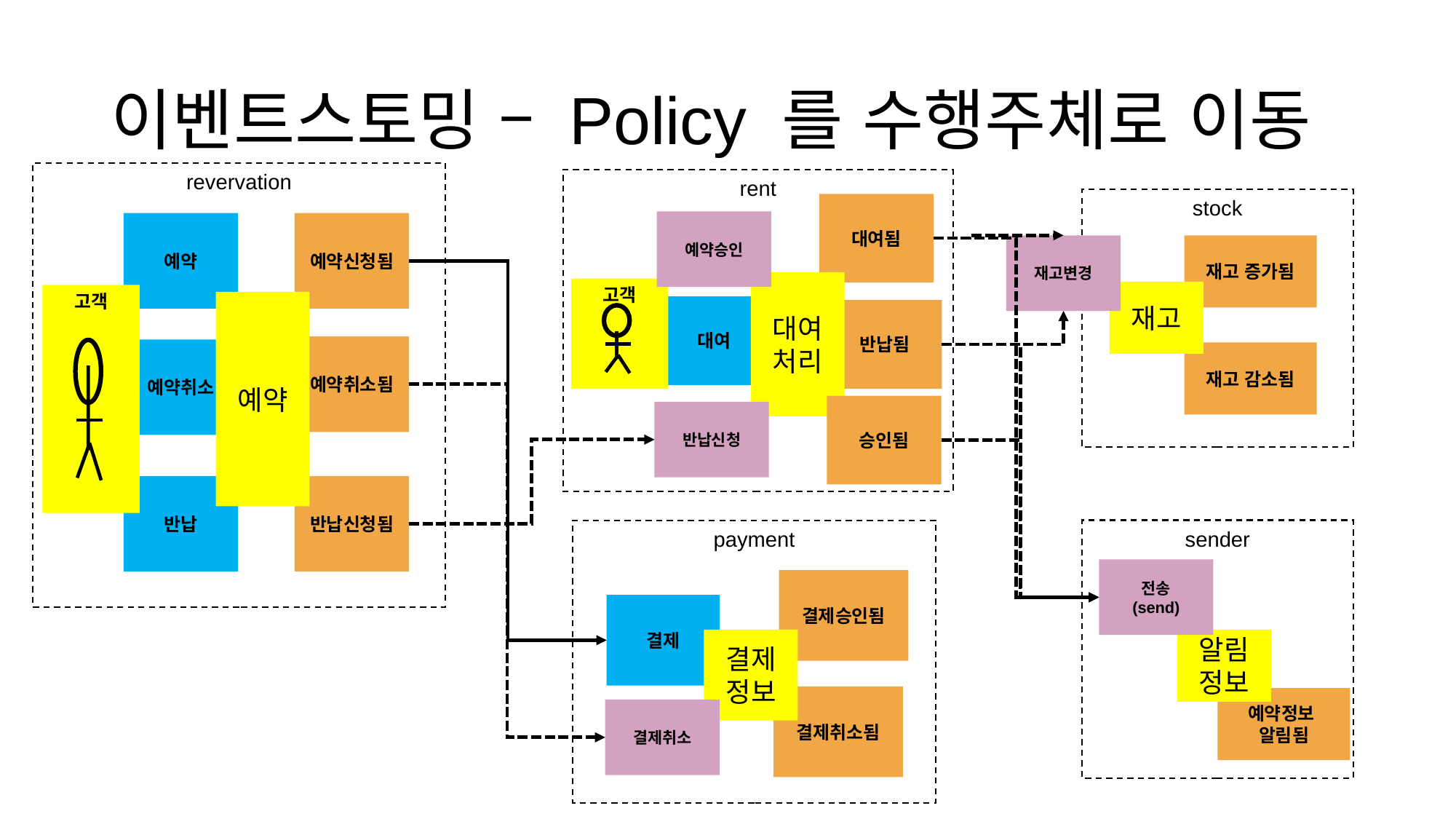

# 이벤트스토밍 – Policy 를 수행주체로 이동
revervation
rent
stock
대여됨
예약승인
예약
예약신청됨
재고변경
재고 증가됨
대여
처리
고객

재고
고객

예약
대여
반납됨
예약취소됨
예약취소
재고 감소됨
승인됨
반납신청
반납
반납신청됨
sender
payment
전송
(send)
결제승인됨
결제
결제
정보
알림정보
결제취소됨
예약정보
알림됨
결제취소